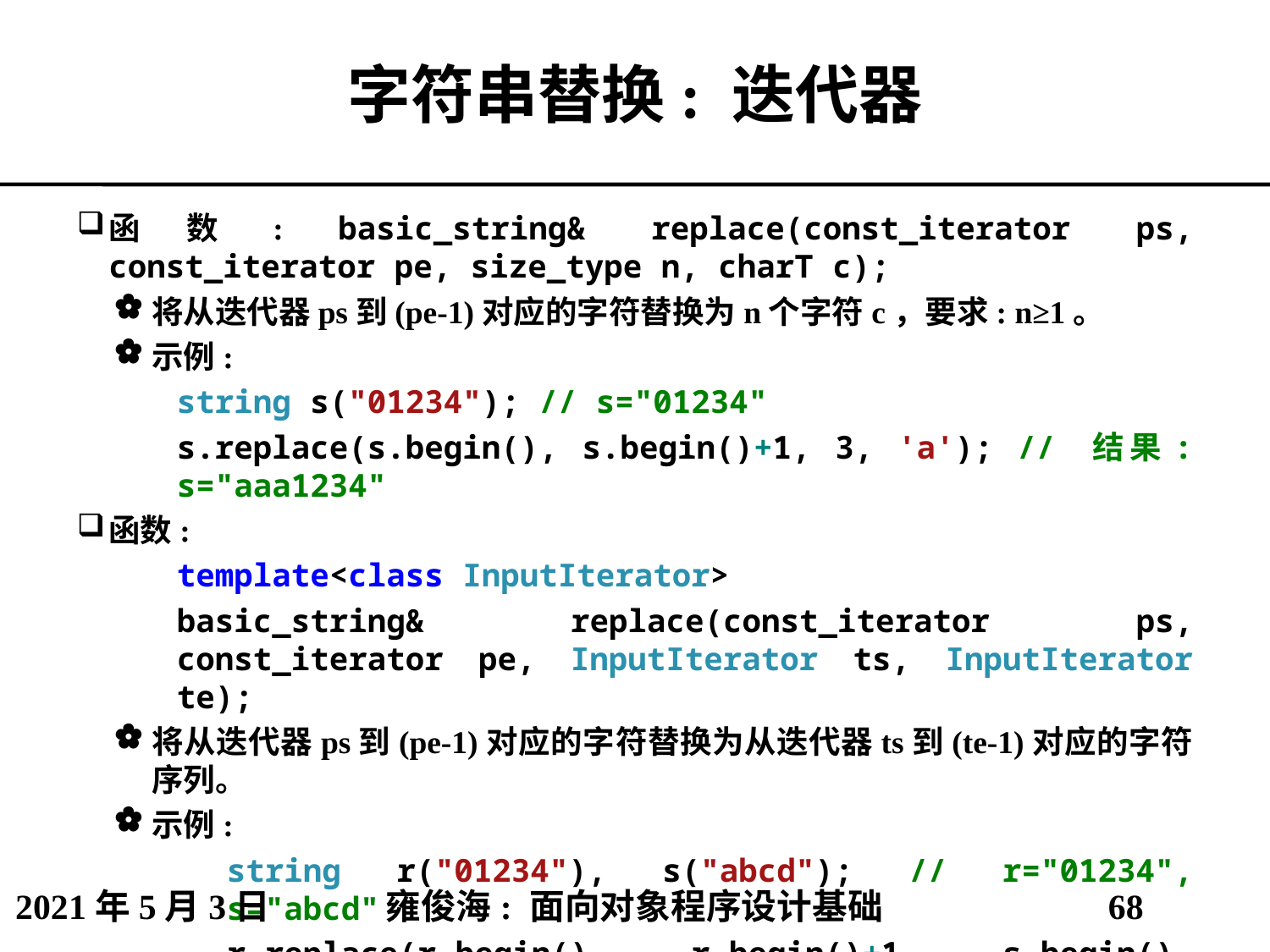

# 字符串替换: 迭代器

函数: basic_string& replace(const_iterator ps, const_iterator pe, size_type n, charT c);
将从迭代器ps到(pe-1)对应的字符替换为n个字符c，要求: n≥1。
示例:
string s("01234"); // s="01234"
s.replace(s.begin(), s.begin()+1, 3, 'a'); // 结果: s="aaa1234"
函数:
template<class InputIterator>
basic_string& replace(const_iterator ps, const_iterator pe, InputIterator ts, InputIterator te);
将从迭代器ps到(pe-1)对应的字符替换为从迭代器ts到(te-1)对应的字符序列。
示例:
string r("01234"), s("abcd"); // r="01234", s="abcd"
r.replace(r.begin(), r.begin()+1, s.begin(), s.end());
// 结果: r="abcd1234"
2021年5月3日
雍俊海: 面向对象程序设计基础
68